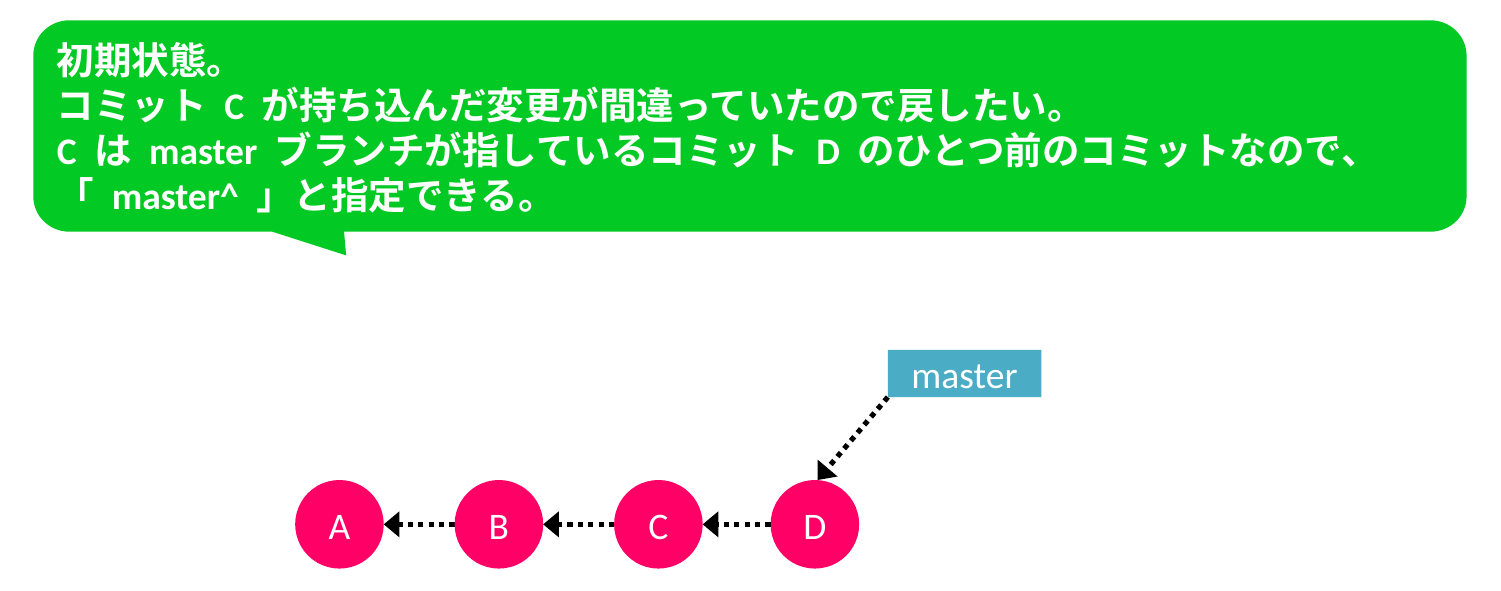

初期状態。
コミット C が持ち込んだ変更が間違っていたので戻したい。
C は master ブランチが指しているコミット D のひとつ前のコミットなので、
「 master^ 」と指定できる。

master
A
B
C
D